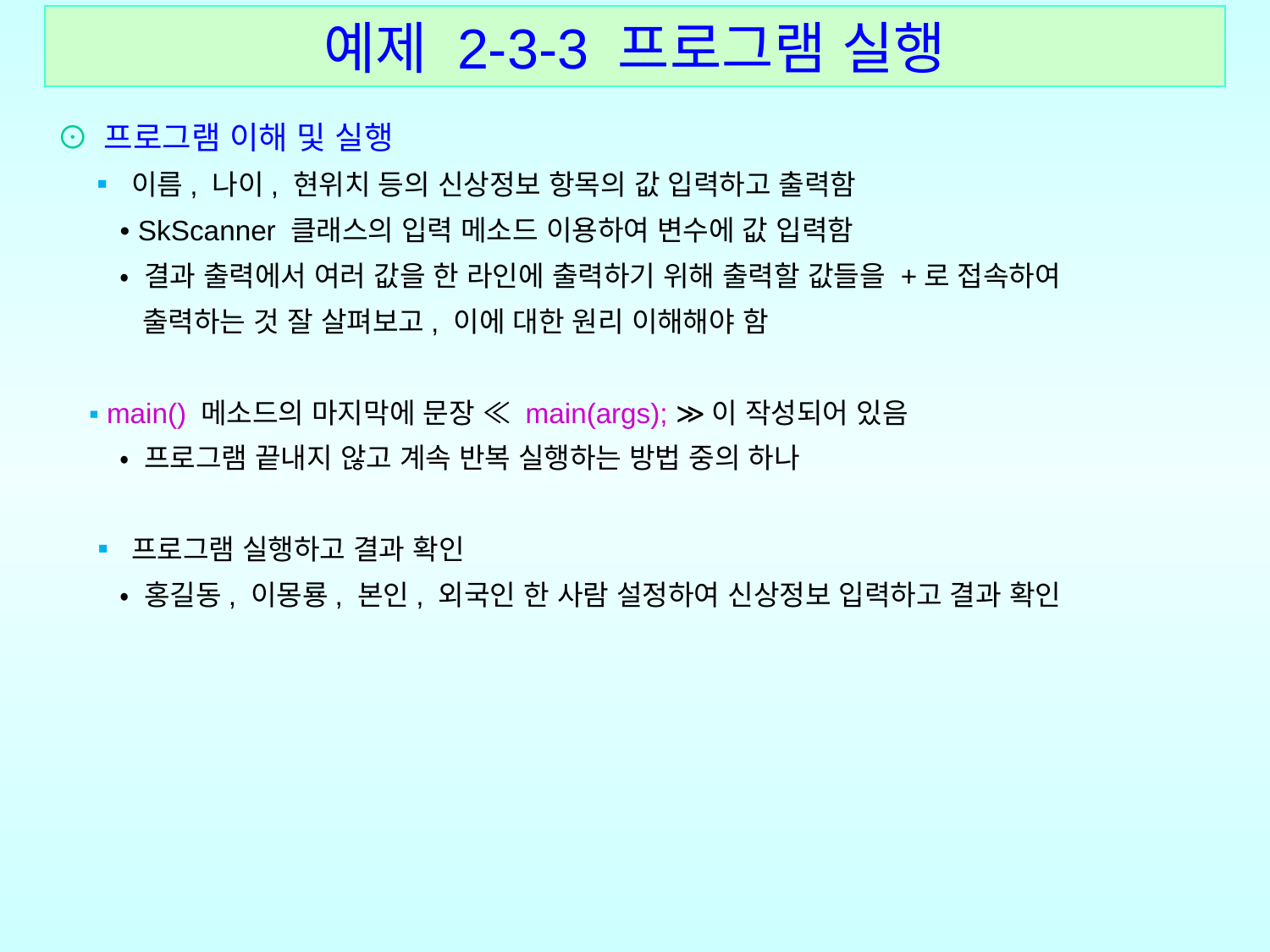

예제 2-3-3 프로그램 실행
⊙ 프로그램 이해 및 실행
    ▪ 이름, 나이, 현위치 등의 신상정보 항목의 값 입력하고 출력함
        • SkScanner 클래스의 입력 메소드 이용하여 변수에 값 입력함
        • 결과 출력에서 여러 값을 한 라인에 출력하기 위해 출력할 값들을 +로 접속하여
          출력하는 것 잘 살펴보고, 이에 대한 원리 이해해야 함

    ▪ main() 메소드의 마지막에 문장 ≪ main(args); ≫이 작성되어 있음
        • 프로그램 끝내지 않고 계속 반복 실행하는 방법 중의 하나

    ▪ 프로그램 실행하고 결과 확인
        • 홍길동, 이몽룡, 본인, 외국인 한 사람 설정하여 신상정보 입력하고 결과 확인